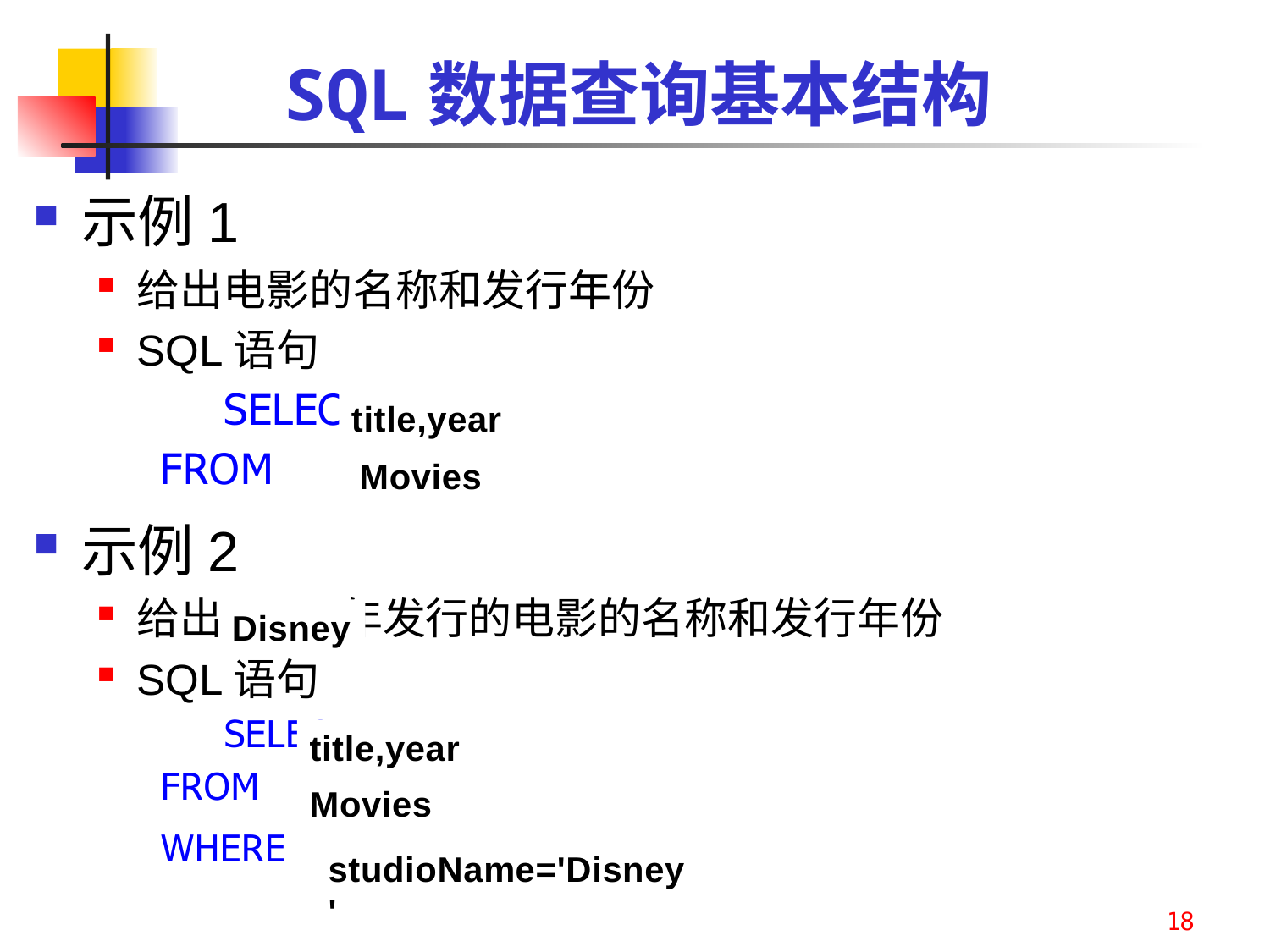

# SQL数据查询基本结构
示例1
给出电影的名称和发行年份
SQL语句
	SELECT
	FROM
示例2
给出1990年发行的电影的名称和发行年份
SQL语句
	SELECT
	FROM
	WHERE

title,year
Movies
Disney
title,year
Movies
year=1990
studioName='Disney'
18